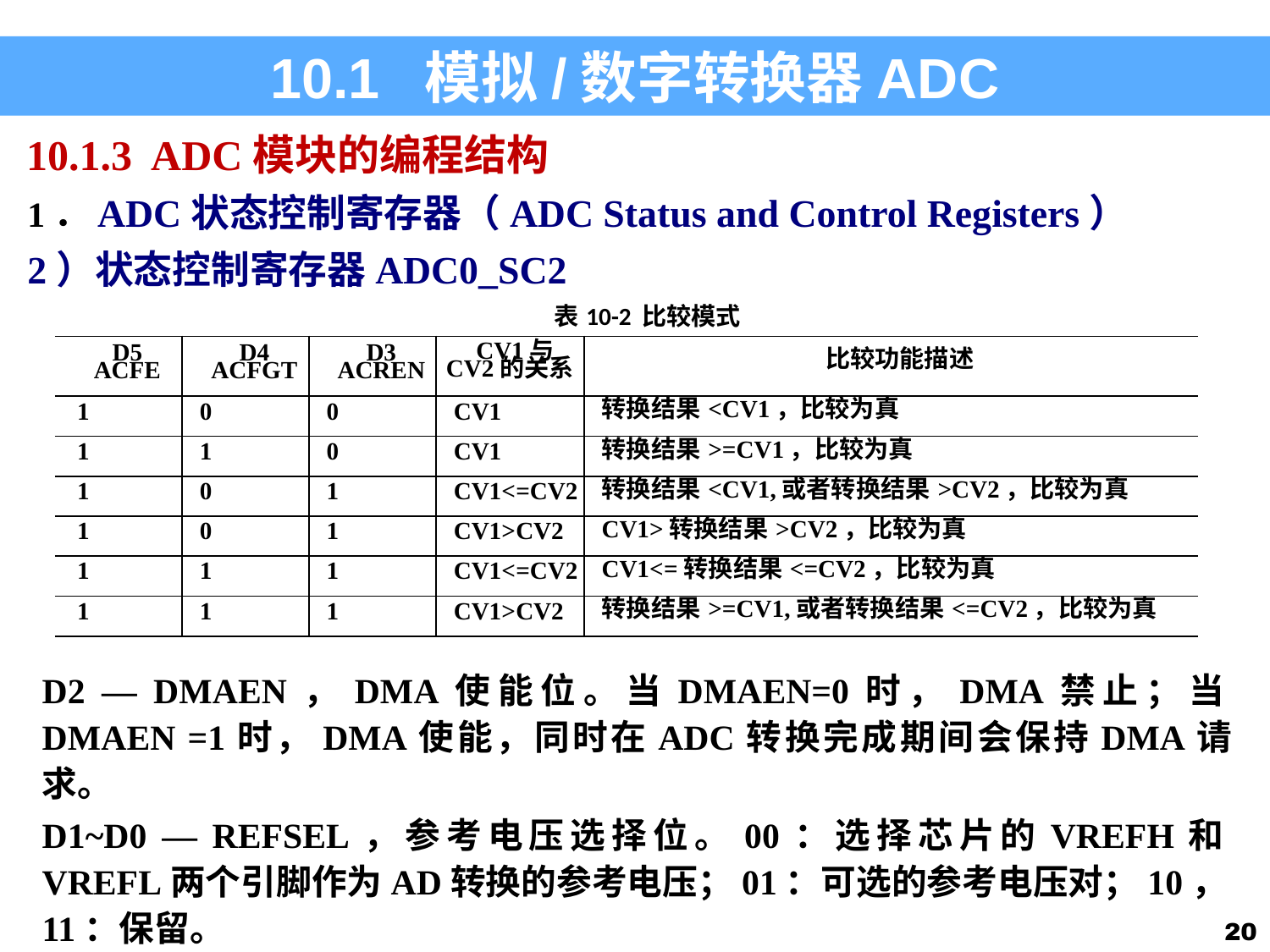

10.1  模拟/数字转换器ADC
10.1.3  ADC模块的编程结构
1．ADC状态控制寄存器（ADC Status and Control Registers）
2）状态控制寄存器ADC0_SC2
| 表10-2 比较模式 |  |  |  |  |
| --- | --- | --- | --- | --- |
| D5 ACFE | D4 ACFGT | D3 ACREN | CV1与CV2的关系 | 比较功能描述 |
| 1 | 0 | 0 | CV1 | 转换结果<CV1，比较为真 |
| 1 | 1 | 0 | CV1 | 转换结果>=CV1，比较为真 |
| 1 | 0 | 1 | CV1<=CV2 | 转换结果<CV1,或者转换结果>CV2，比较为真 |
| 1 | 0 | 1 | CV1>CV2 | CV1>转换结果>CV2，比较为真 |
| 1 | 1 | 1 | CV1<=CV2 | CV1<=转换结果<=CV2，比较为真 |
| 1 | 1 | 1 | CV1>CV2 | 转换结果>=CV1,或者转换结果<=CV2，比较为真 |
D2 — DMAEN，DMA使能位。当DMAEN=0时，DMA禁止；当DMAEN =1时，DMA使能，同时在ADC转换完成期间会保持DMA请求。
D1~D0 — REFSEL，参考电压选择位。00：选择芯片的VREFH和VREFL两个引脚作为AD转换的参考电压；01：可选的参考电压对；10，11：保留。
20